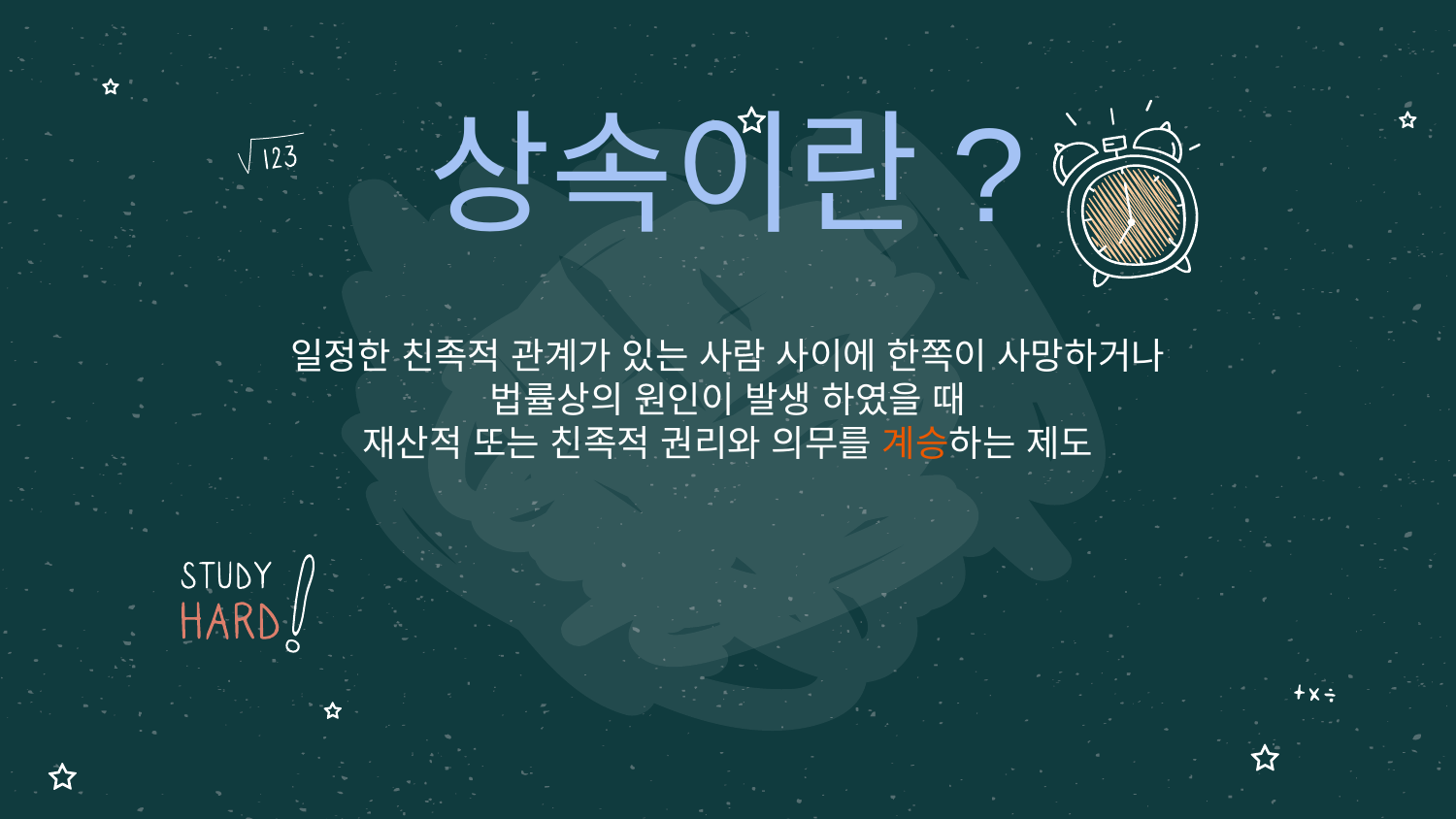

# 상속이란?

일정한 친족적 관계가 있는 사람 사이에 한쪽이 사망하거나
법률상의 원인이 발생 하였을 때
재산적 또는 친족적 권리와 의무를 계승하는 제도